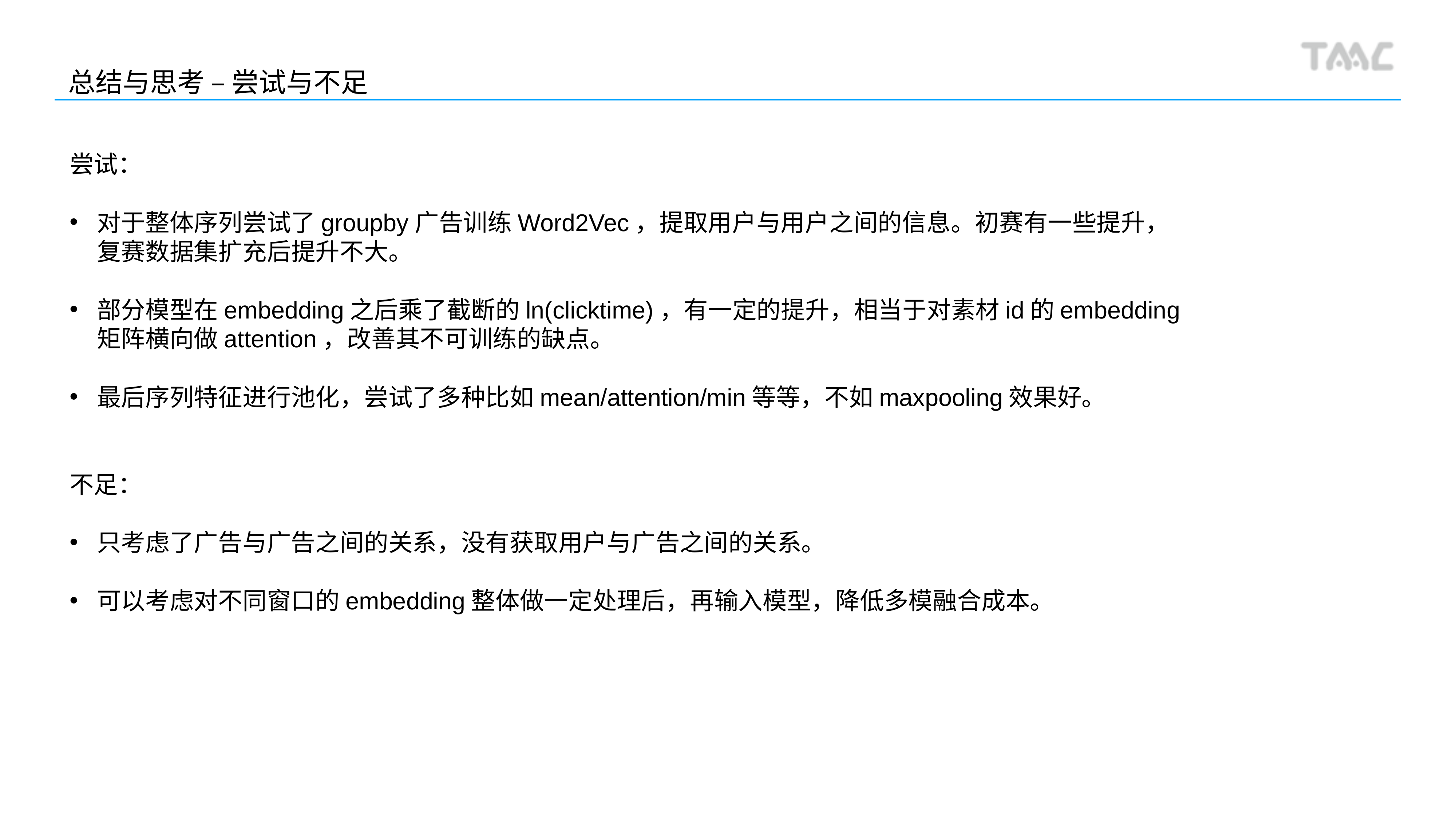

总结与思考 – 尝试与不足
尝试：

对于整体序列尝试了groupby广告训练Word2Vec，提取用户与用户之间的信息。初赛有一些提升，复赛数据集扩充后提升不大。

部分模型在embedding之后乘了截断的ln(clicktime)，有一定的提升，相当于对素材id的embedding矩阵横向做attention，改善其不可训练的缺点。

最后序列特征进行池化，尝试了多种比如mean/attention/min等等，不如maxpooling效果好。

不足：

只考虑了广告与广告之间的关系，没有获取用户与广告之间的关系。

可以考虑对不同窗口的embedding整体做一定处理后，再输入模型，降低多模融合成本。